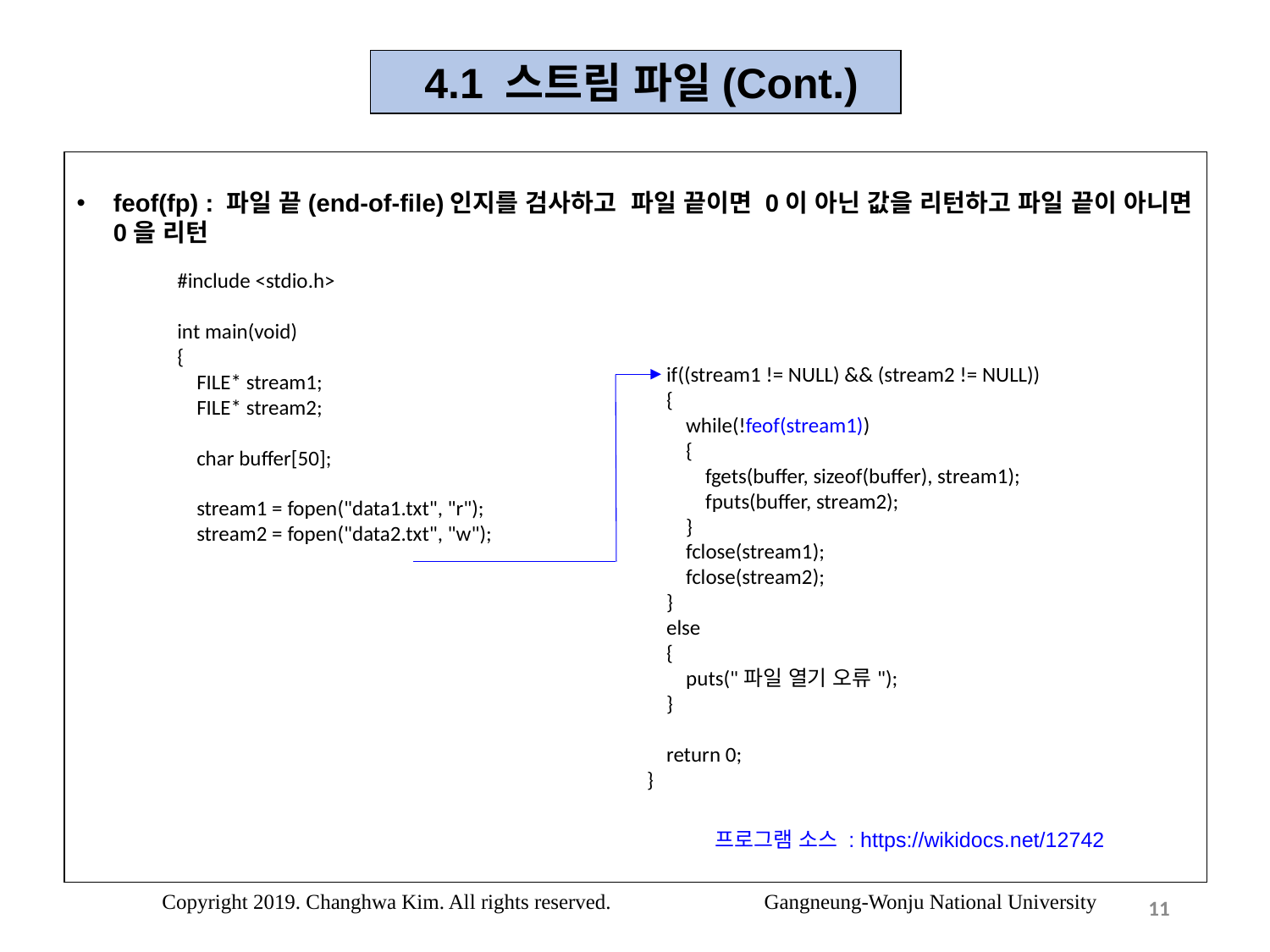

4.1 스트림 파일(Cont.)

feof(fp) : 파일 끝(end-of-file)인지를 검사하고  파일 끝이면 0이 아닌 값을 리턴하고 파일 끝이 아니면 0을 리턴

#include <stdio.h>

int main(void)
{
    FILE* stream1;
    FILE* stream2;

    char buffer[50];

    stream1 = fopen("data1.txt", "r");
    stream2 = fopen("data2.txt", "w");

    if((stream1 != NULL) && (stream2 != NULL))
    {
        while(!feof(stream1))
        {
            fgets(buffer, sizeof(buffer), stream1);
            fputs(buffer, stream2);
        }
        fclose(stream1);
        fclose(stream2);
    }
    else
    {
        puts("파일 열기 오류");
    }

    return 0;
}
프로그램 소스 : https://wikidocs.net/12742
Copyright 2019. Changhwa Kim. All rights reserved.                             Gangneung-Wonju National University
11